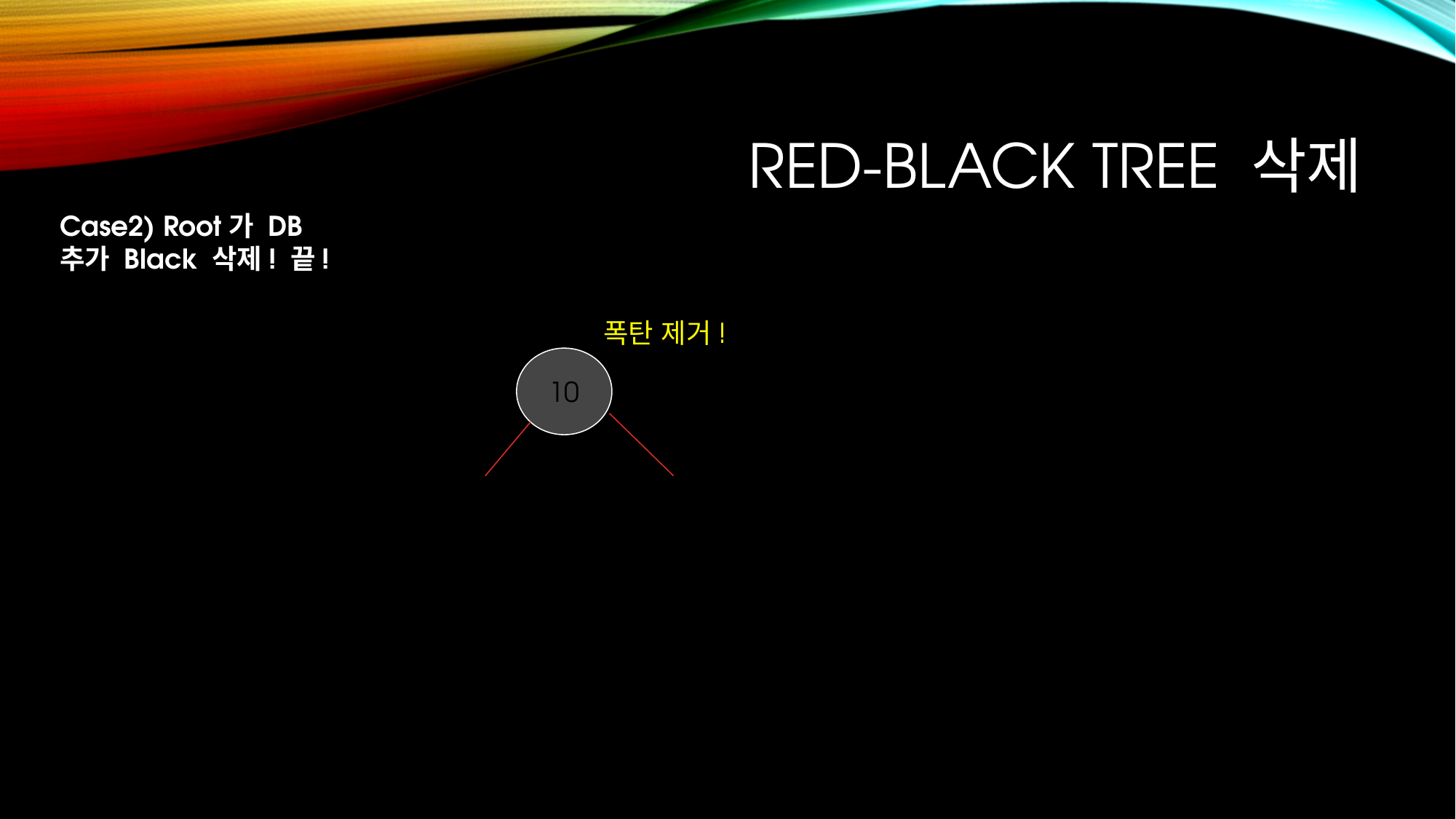

# Red-black tree 삭제
Case2) Root가 DB
추가 Black 삭제! 끝!
폭탄 제거!
10